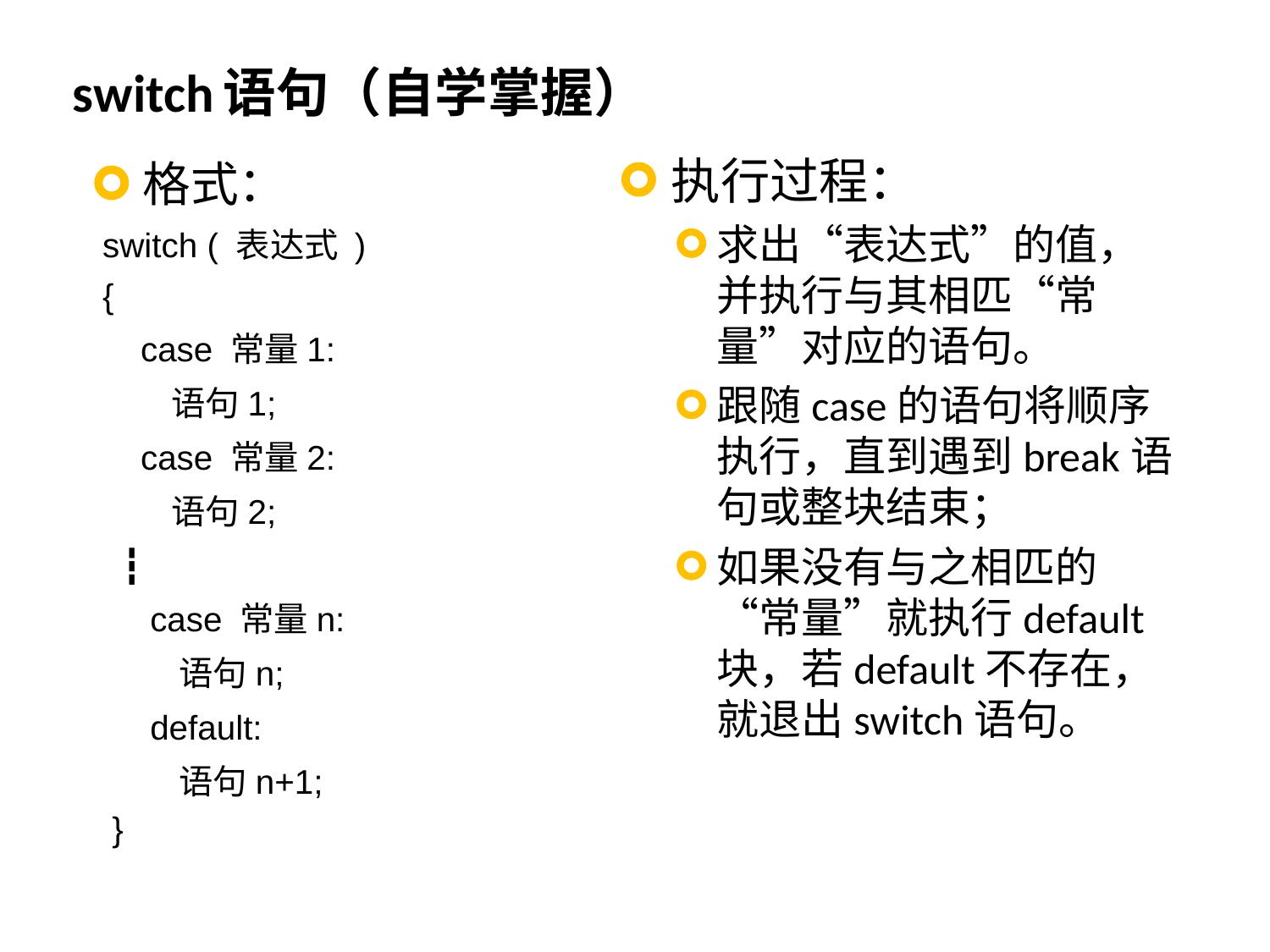

# switch语句（自学掌握）
执行过程：
求出“表达式”的值，并执行与其相匹“常量”对应的语句。
跟随case的语句将顺序执行，直到遇到break语句或整块结束；
如果没有与之相匹的“常量”就执行default块，若default不存在，就退出switch语句。
格式：
switch ( 表达式 )
{
    case 常量1:
        语句1;
    case 常量2:
        语句2;
	  ┇
     case 常量n:
         语句n;
     default:
         语句n+1;
 }